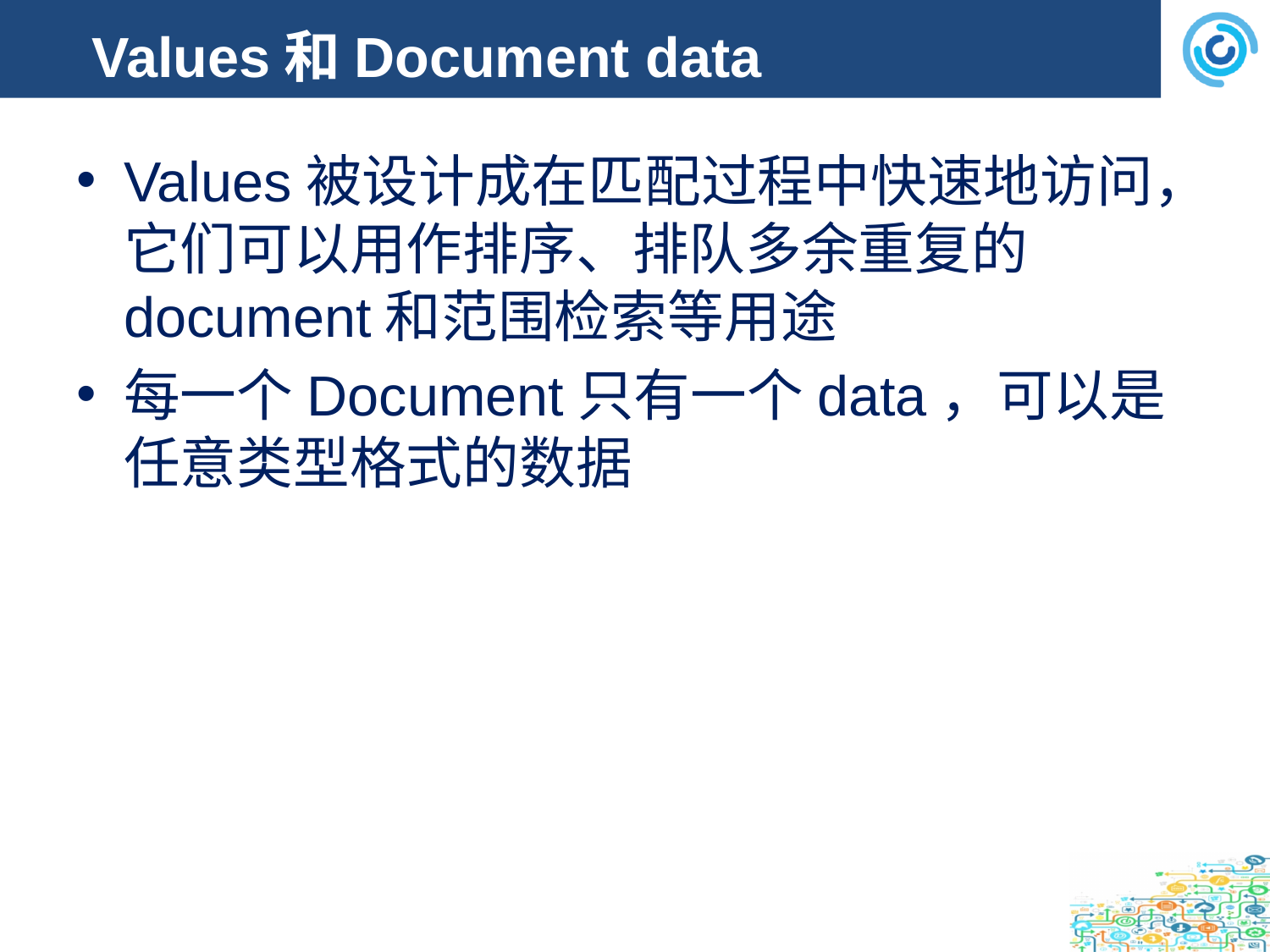

# Values和Document data
Values被设计成在匹配过程中快速地访问，它们可以用作排序、排队多余重复的document和范围检索等用途
每一个Document只有一个data，可以是任意类型格式的数据